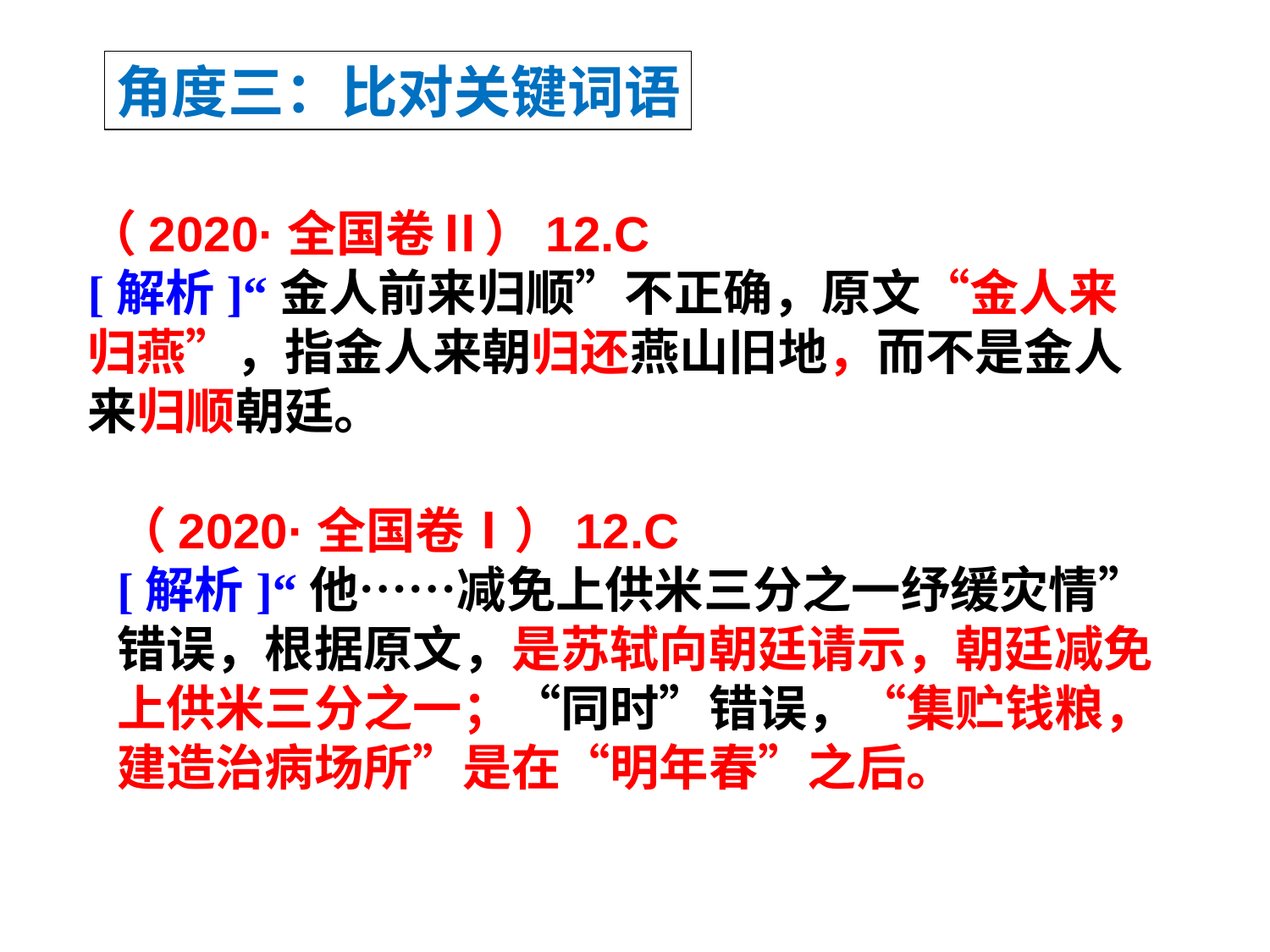

角度三：比对关键词语
（2020·全国卷Ⅱ）12.C
[解析]“金人前来归顺”不正确，原文“金人来归燕”，指金人来朝归还燕山旧地，而不是金人来归顺朝廷。
（2020·全国卷Ⅰ）12.C
[解析]“他……减免上供米三分之一纾缓灾情”错误，根据原文，是苏轼向朝廷请示，朝廷减免上供米三分之一；“同时”错误，“集贮钱粮，建造治病场所”是在“明年春”之后。